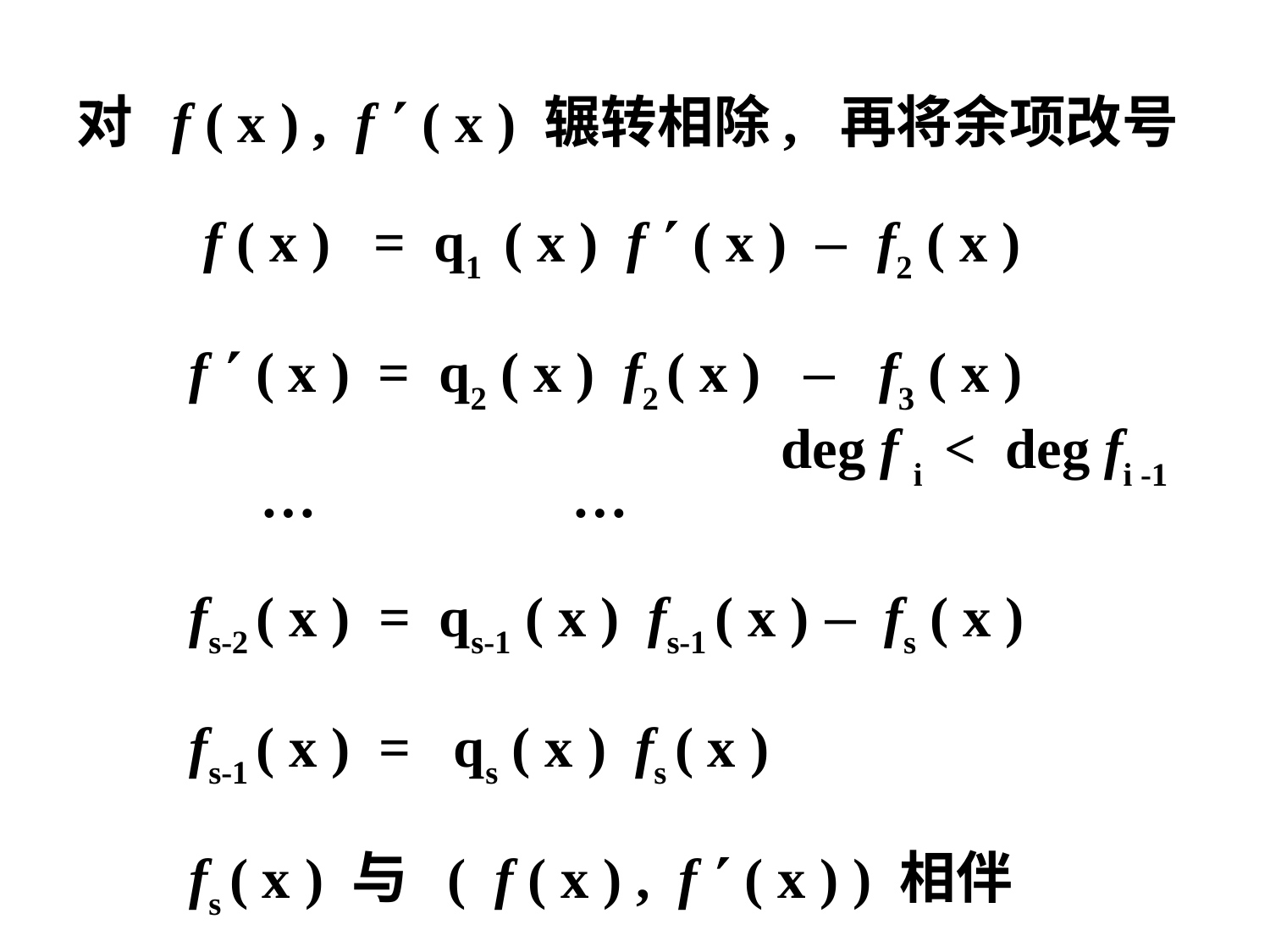

对  f ( x ) ,  f ′ ( x ) 辗转相除,  再将余项改号
         f ( x )   =  q1  ( x )  f ′ ( x )  –  f2 ( x )
        f ′ ( x )  =  q2 ( x )  f2 ( x )   –   f3 ( x )
             …                  …
        fs-2 ( x )  =  qs-1 ( x )  fs-1 ( x ) –  fs ( x )
        fs-1 ( x )  =   qs ( x )  fs ( x )
        fs ( x ) 与  (  f ( x ) ,  f ′ ( x ) ) 相伴
deg f i  <  deg fi -1